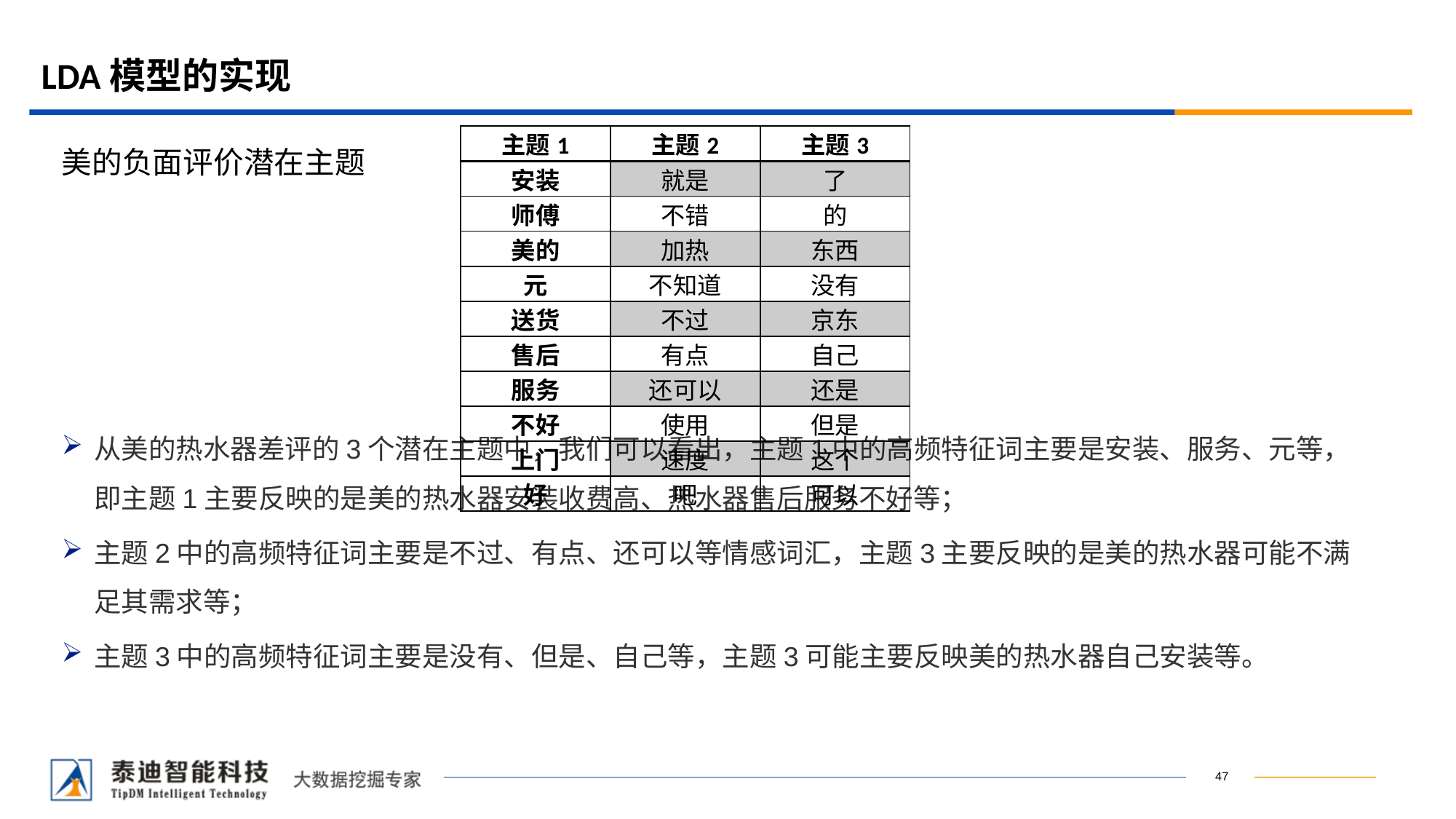

# LDA模型的实现
| 主题1 | 主题2 | 主题3 |
| --- | --- | --- |
| 安装 | 就是 | 了 |
| 师傅 | 不错 | 的 |
| 美的 | 加热 | 东西 |
| 元 | 不知道 | 没有 |
| 送货 | 不过 | 京东 |
| 售后 | 有点 | 自己 |
| 服务 | 还可以 | 还是 |
| 不好 | 使用 | 但是 |
| 上门 | 速度 | 这个 |
| 好 | 吧 | 可以 |
美的负面评价潜在主题

从美的热水器差评的3个潜在主题中，我们可以看出，主题1中的高频特征词主要是安装、服务、元等，即主题1主要反映的是美的热水器安装收费高、热水器售后服务不好等；
主题2中的高频特征词主要是不过、有点、还可以等情感词汇，主题3主要反映的是美的热水器可能不满足其需求等；
主题3中的高频特征词主要是没有、但是、自己等，主题3可能主要反映美的热水器自己安装等。